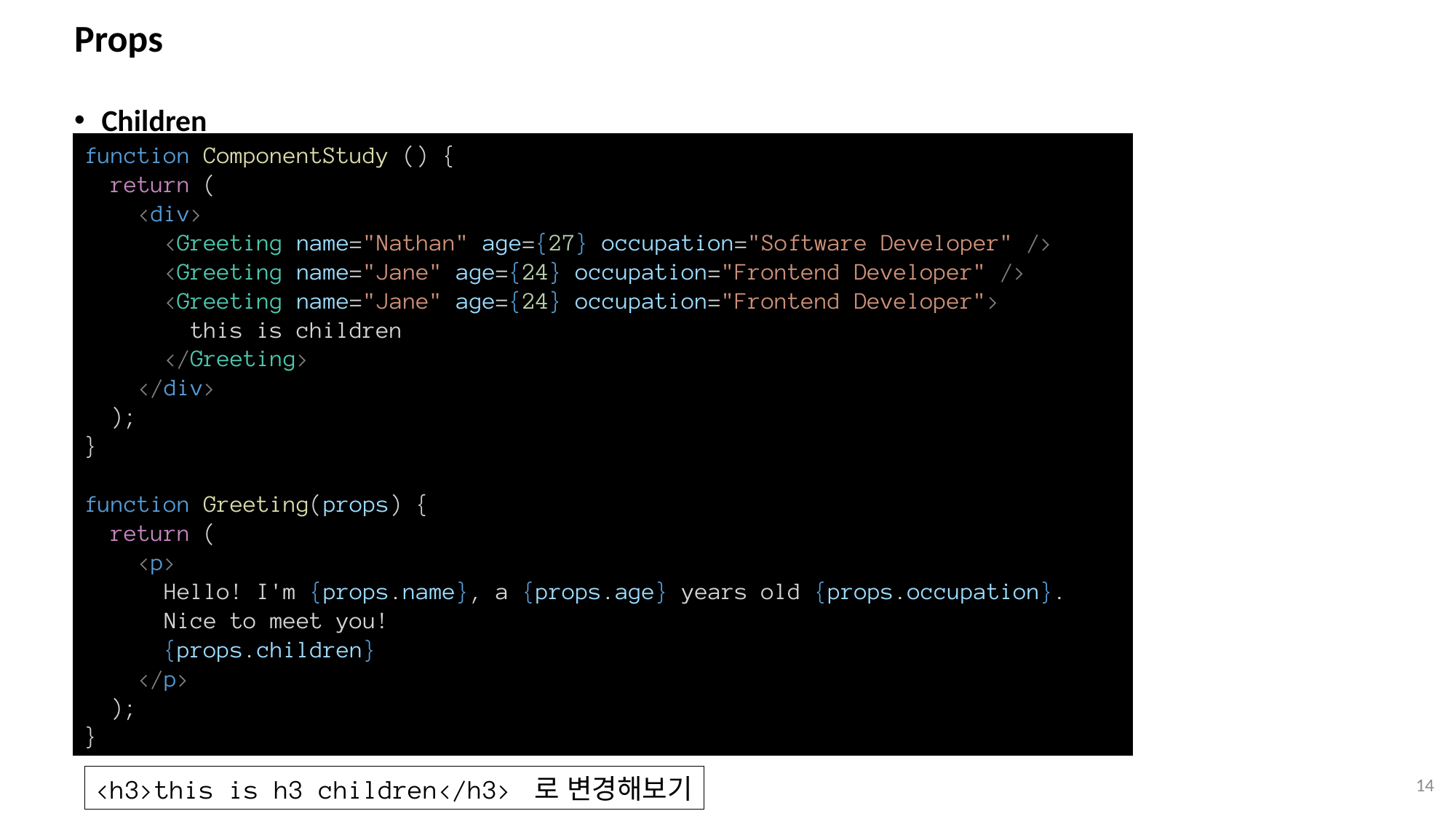

# Props
Children

function ComponentStudy () {
  return (
    <div>
      <Greeting name="Nathan" age={27} occupation="Software Developer" />
      <Greeting name="Jane" age={24} occupation="Frontend Developer" />
      <Greeting name="Jane" age={24} occupation="Frontend Developer">
        this is children
      </Greeting>
    </div>
  );
}
function Greeting(props) {
  return (
    <p>
      Hello! I'm {props.name}, a {props.age} years old {props.occupation}.
      Nice to meet you!
      {props.children}
    </p>
  );
}
14
<h3>this is h3 children</h3> 로 변경해보기